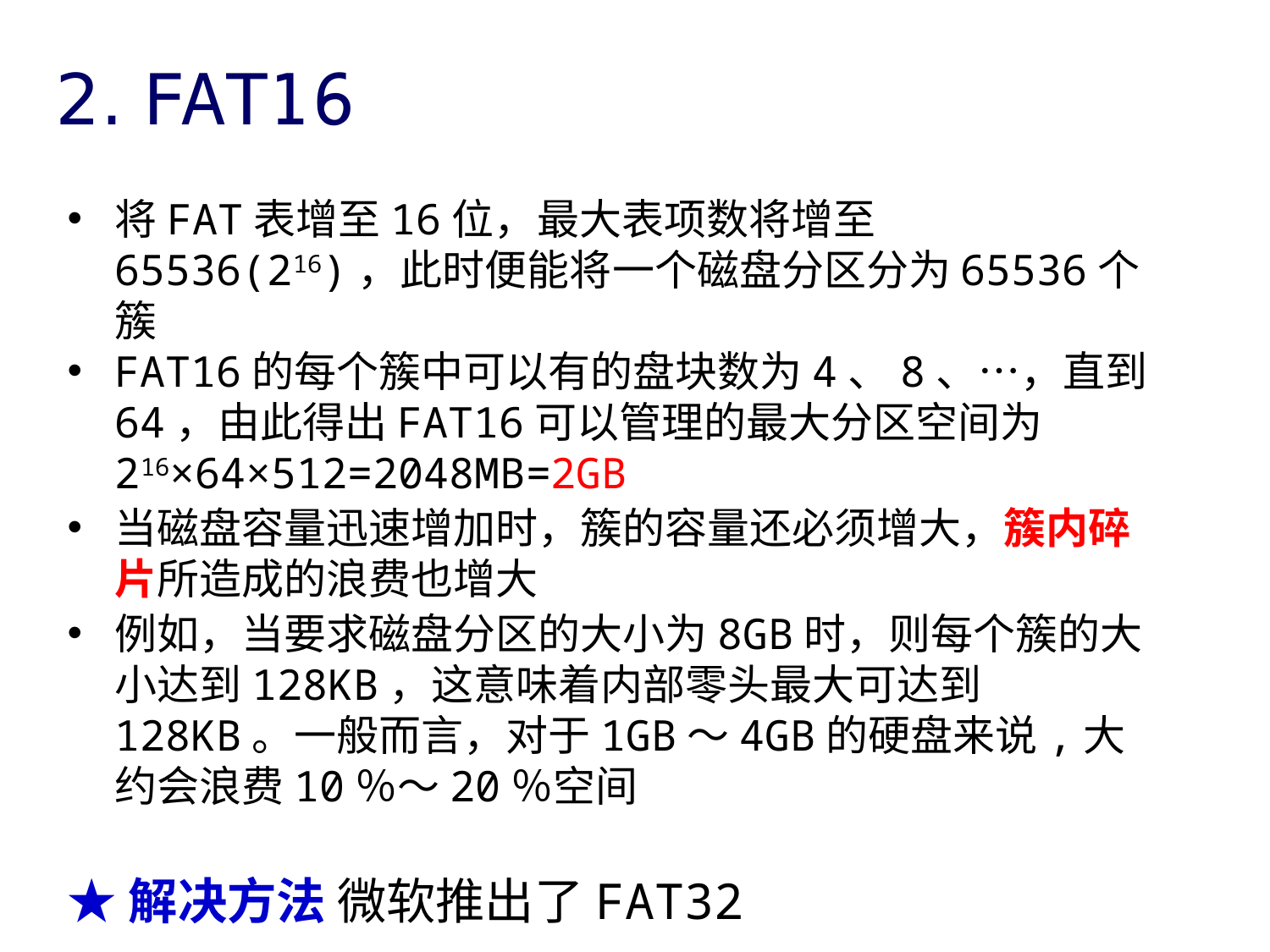

2. FAT16
将FAT表增至16位，最大表项数将增至65536(216)，此时便能将一个磁盘分区分为65536个簇
FAT16的每个簇中可以有的盘块数为4、8、…，直到64，由此得出FAT16可以管理的最大分区空间为216×64×512=2048MB=2GB
当磁盘容量迅速增加时，簇的容量还必须增大，簇内碎片所造成的浪费也增大
例如，当要求磁盘分区的大小为8GB时，则每个簇的大小达到128KB，这意味着内部零头最大可达到128KB。一般而言，对于1GB～4GB的硬盘来说,大约会浪费10％～20％空间

★解决方法 微软推出了FAT32